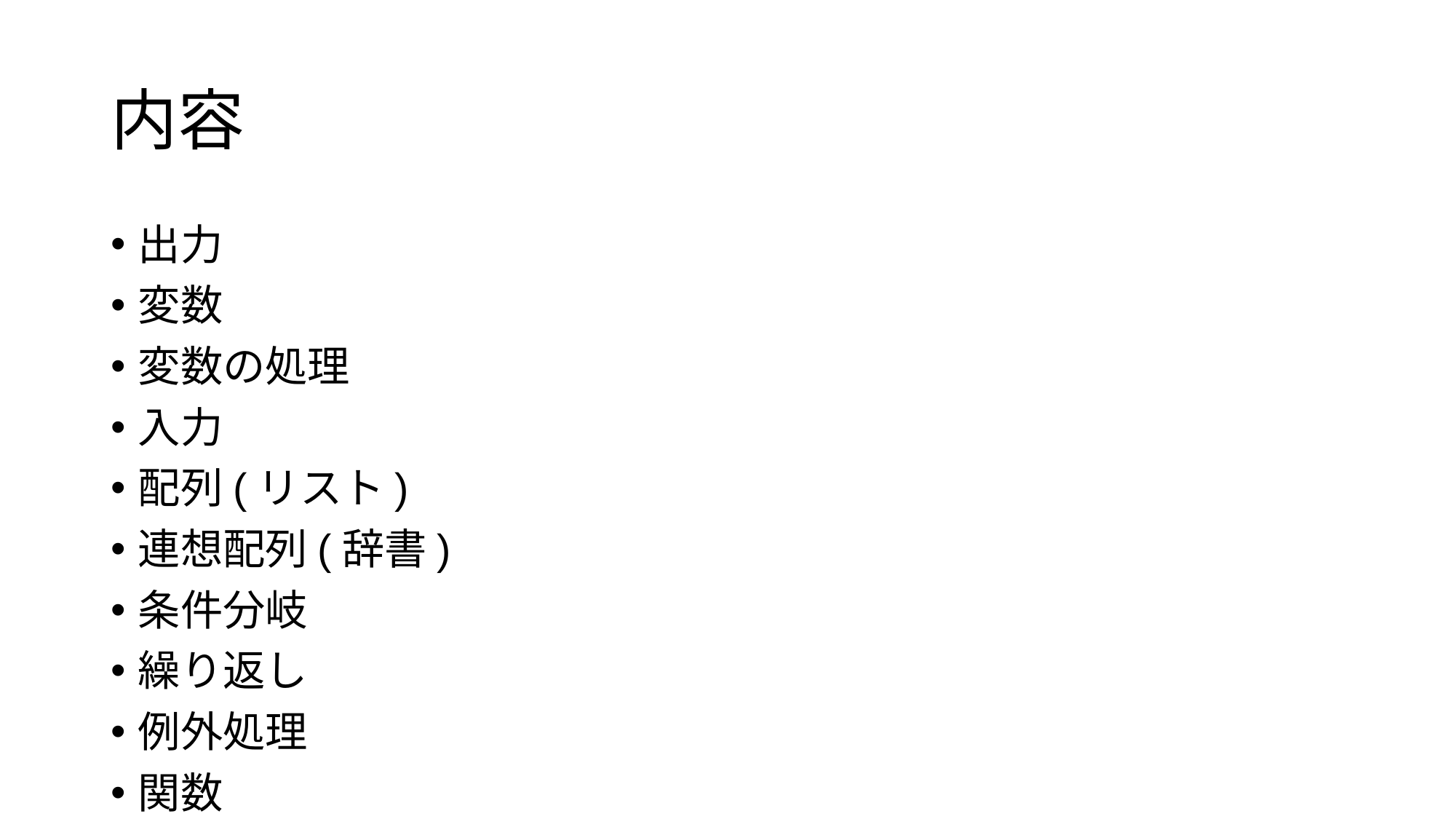

# 内容
出力
変数
変数の処理
入力
配列(リスト)
連想配列(辞書)
条件分岐
繰り返し
例外処理
関数